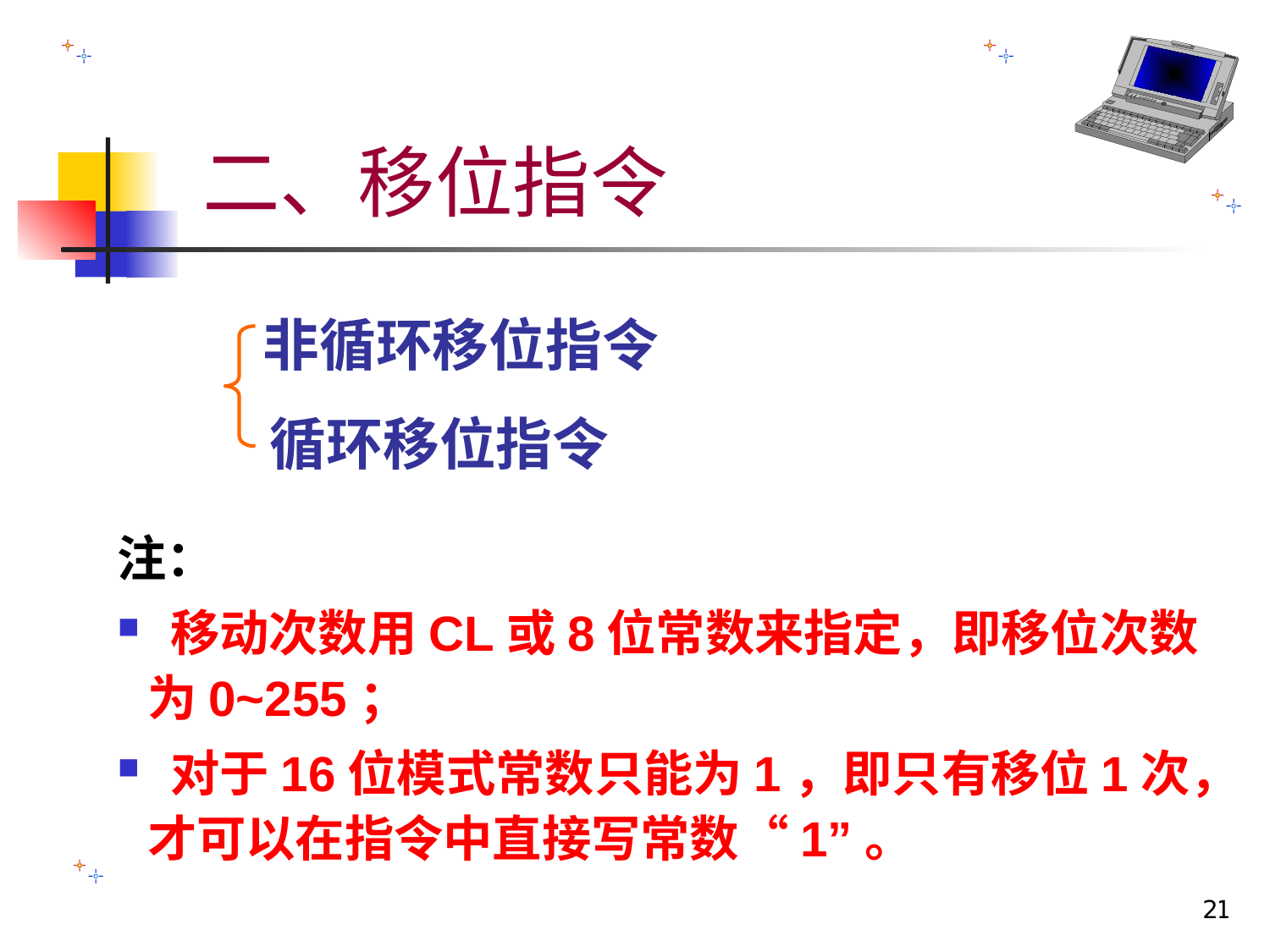

# 二、移位指令
   非循环移位指令
   循环移位指令

注：
 移动次数用CL或8位常数来指定，即移位次数为0~255；
 对于16位模式常数只能为1，即只有移位1次，才可以在指令中直接写常数“1”。
21